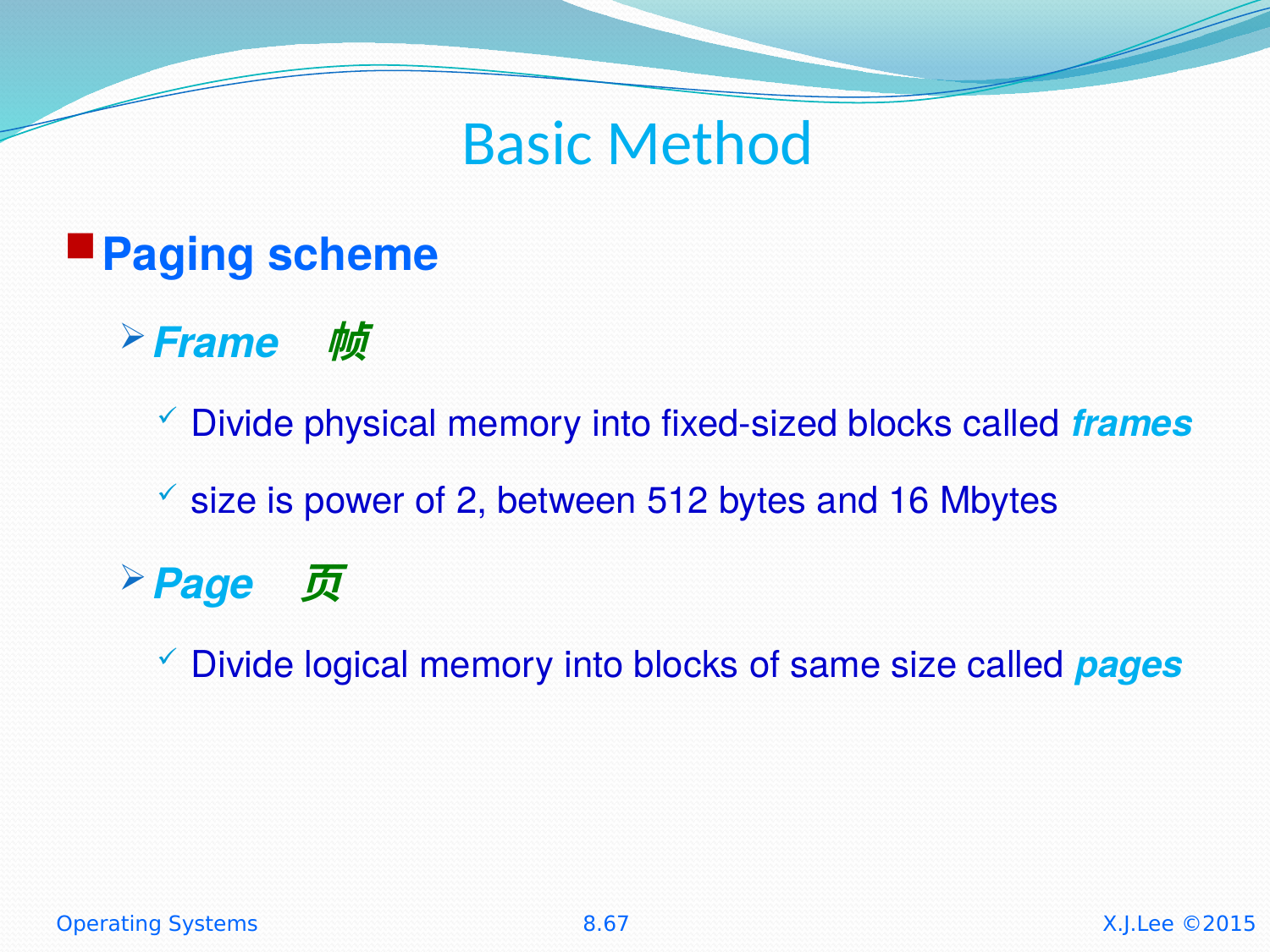

# Basic Method
Paging scheme
Frame   帧
Divide physical memory into fixed-sized blocks called frames
size is power of 2, between 512 bytes and 16 Mbytes
Page   页
Divide logical memory into blocks of same size called pages
Operating Systems
8.67
X.J.Lee ©2015